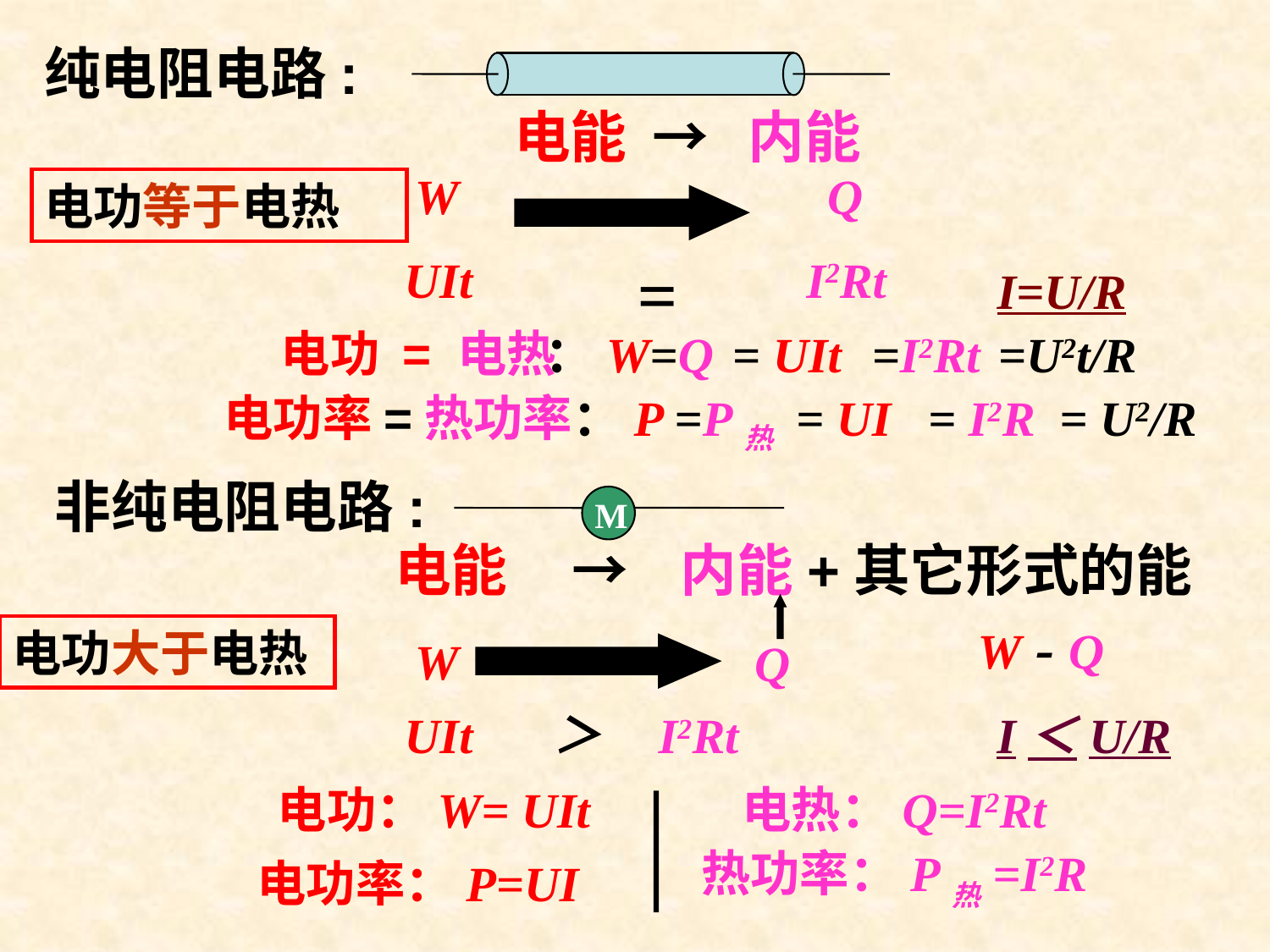

纯电阻电路:

电能  →   内能
 W
UIt
  Q
I2Rt
电功等于电热

=
I=U/R
电功 = 电热
：W=Q
= UIt
=I2Rt
=U2t/R
电功率=热功率：P =P热 = UI   = I2R  = U2/R
非纯电阻电路:

M

电能     →    内能+其它形式的能

W - Q
电功大于电热
W
Q

UIt
＞    I2Rt
I＜U/R
电功：W= UIt
电热：Q=I2Rt

热功率：P热=I2R
电功率：P=UI